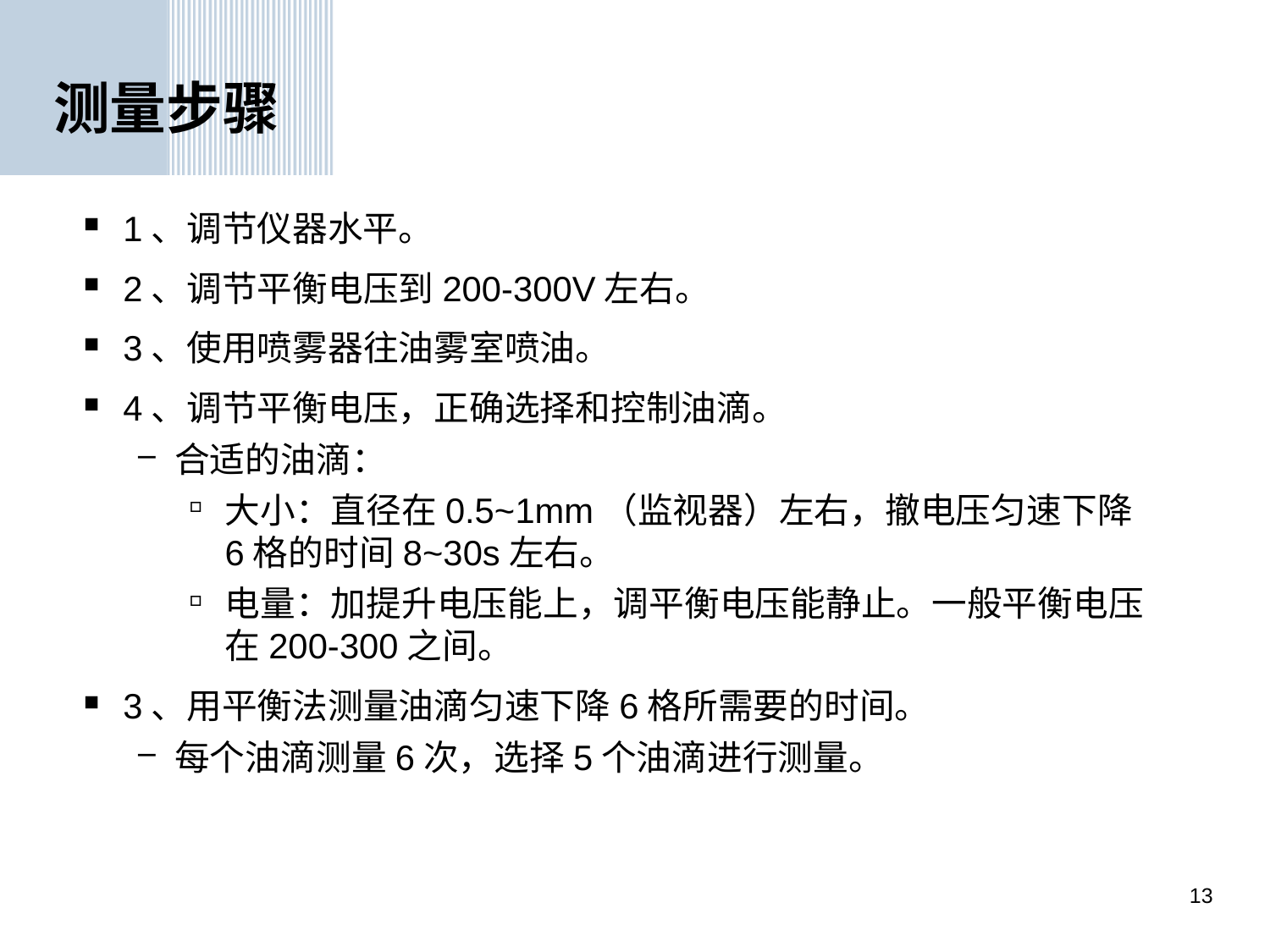

# 测量步骤
1、调节仪器水平。
2、调节平衡电压到200-300V左右。
3、使用喷雾器往油雾室喷油。
4、调节平衡电压，正确选择和控制油滴。
合适的油滴：
大小：直径在0.5~1mm（监视器）左右，撤电压匀速下降6格的时间8~30s左右。
电量：加提升电压能上，调平衡电压能静止。一般平衡电压在200-300之间。
3、用平衡法测量油滴匀速下降6格所需要的时间。
每个油滴测量6次，选择5个油滴进行测量。